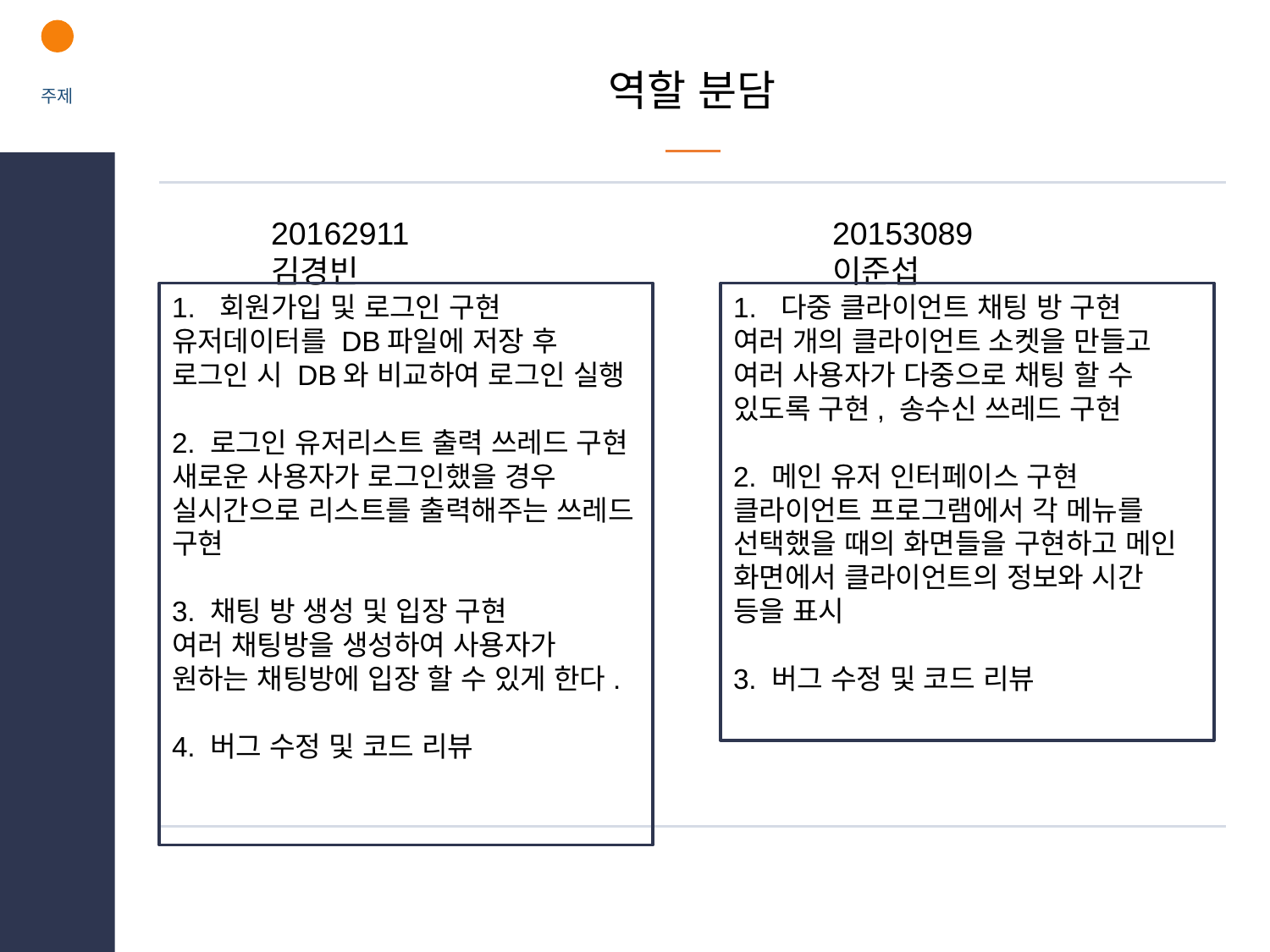

주제
# 역할 분담

20162911 김경빈
20153089 이준섭
회원가입 및 로그인 구현
유저데이터를 DB파일에 저장 후 로그인 시 DB와 비교하여 로그인 실행

2. 로그인 유저리스트 출력 쓰레드 구현
새로운 사용자가 로그인했을 경우 실시간으로 리스트를 출력해주는 쓰레드 구현

3. 채팅 방 생성 및 입장 구현
여러 채팅방을 생성하여 사용자가 원하는 채팅방에 입장 할 수 있게 한다.

4. 버그 수정 및 코드 리뷰

다중 클라이언트 채팅 방 구현
여러 개의 클라이언트 소켓을 만들고 여러 사용자가 다중으로 채팅 할 수 있도록 구현, 송수신 쓰레드 구현

2. 메인 유저 인터페이스 구현
클라이언트 프로그램에서 각 메뉴를 선택했을 때의 화면들을 구현하고 메인 화면에서 클라이언트의 정보와 시간 등을 표시

3. 버그 수정 및 코드 리뷰